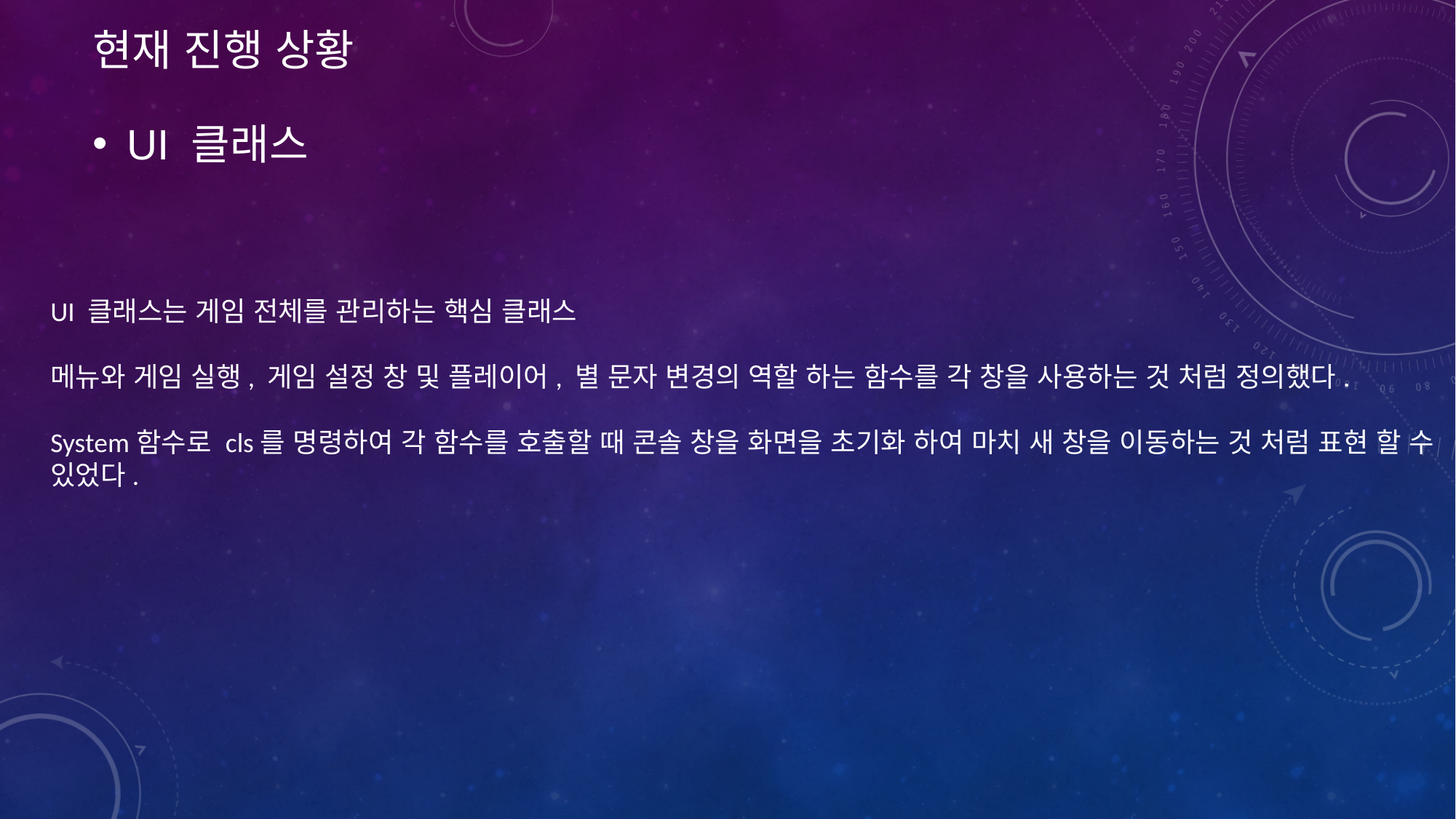

# 현재 진행 상황
UI 클래스

UI 클래스는 게임 전체를 관리하는 핵심 클래스

메뉴와 게임 실행, 게임 설정 창 및 플레이어, 별 문자 변경의 역할 하는 함수를 각 창을 사용하는 것 처럼 정의했다.

System함수로 cls를 명령하여 각 함수를 호출할 때 콘솔 창을 화면을 초기화 하여 마치 새 창을 이동하는 것 처럼 표현 할 수 있었다.